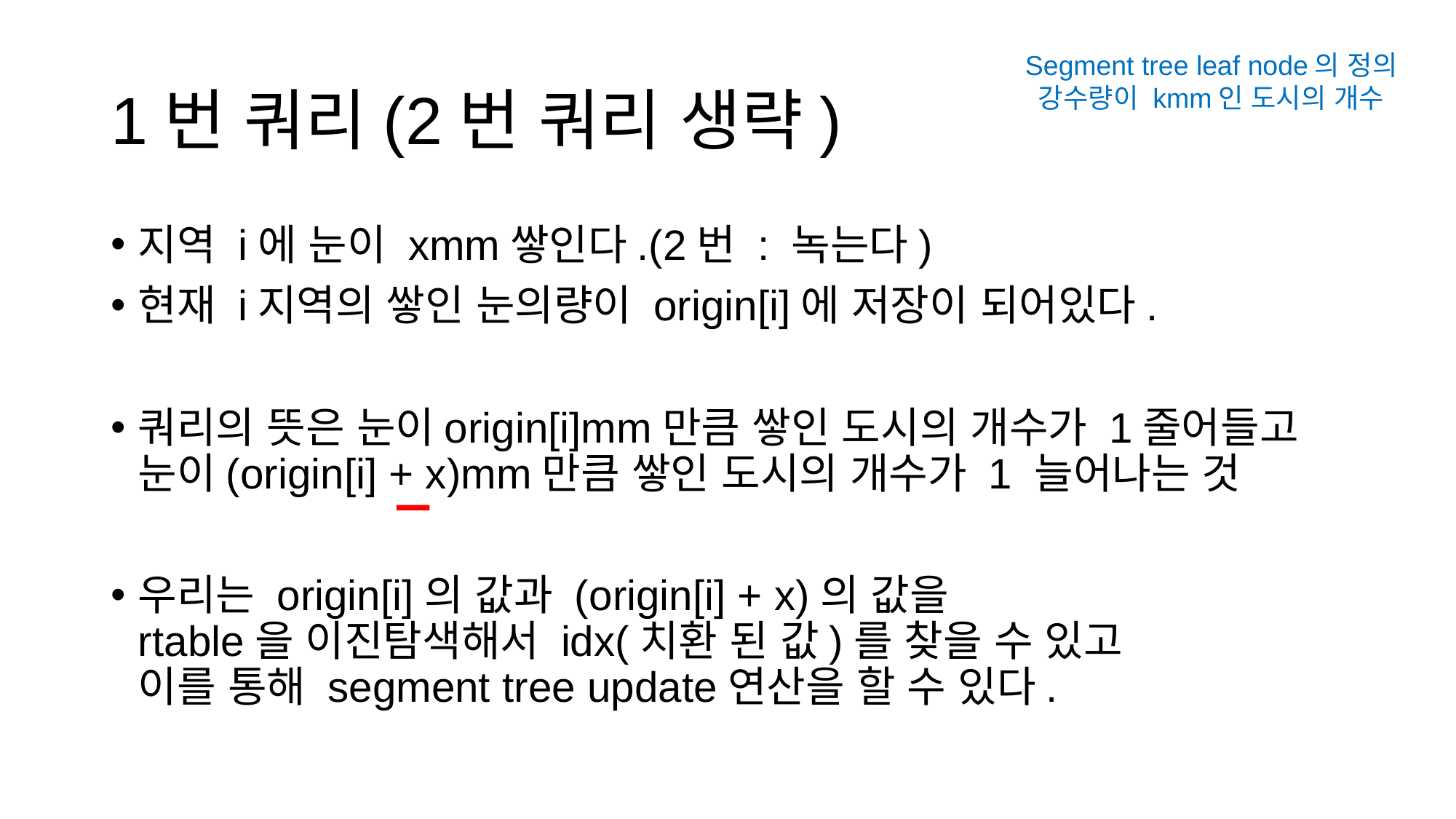

Segment tree leaf node의 정의
강수량이 kmm인 도시의 개수
# 1번 쿼리(2번 쿼리 생략)
지역 i에 눈이 xmm쌓인다.(2번 : 녹는다)
현재 i지역의 쌓인 눈의량이 origin[i]에 저장이 되어있다.

쿼리의 뜻은 눈이origin[i]mm만큼 쌓인 도시의 개수가 1줄어들고
눈이(origin[i] + x)mm만큼 쌓인 도시의 개수가 1 늘어나는 것

우리는 origin[i]의 값과 (origin[i] + x)의 값을
rtable을 이진탐색해서 idx(치환 된 값)를 찾을 수 있고
이를 통해 segment tree update연산을 할 수 있다.